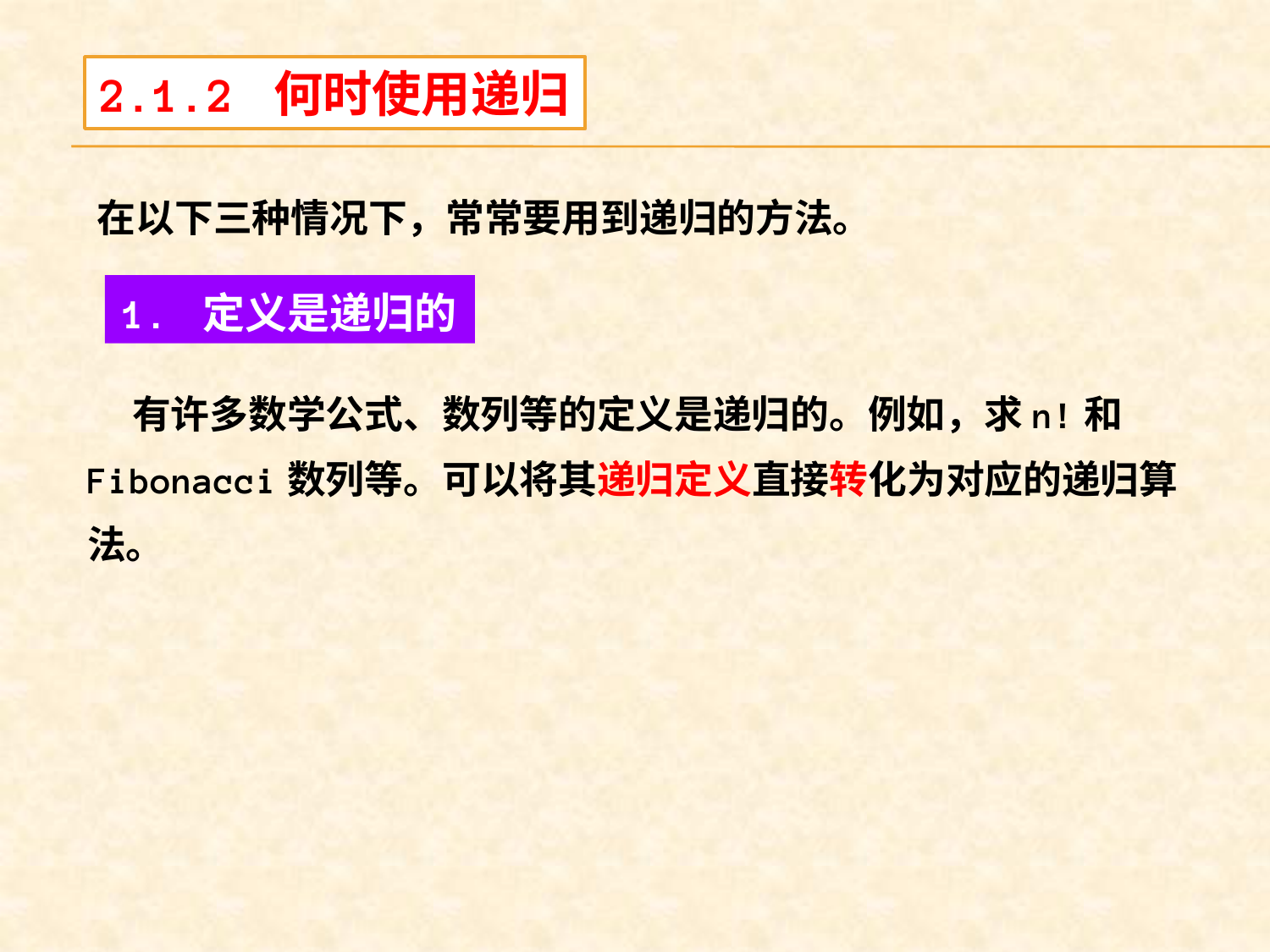

2.1.2 何时使用递归
在以下三种情况下，常常要用到递归的方法。
1. 定义是递归的
    有许多数学公式、数列等的定义是递归的。例如，求n!和Fibonacci数列等。可以将其递归定义直接转化为对应的递归算法。